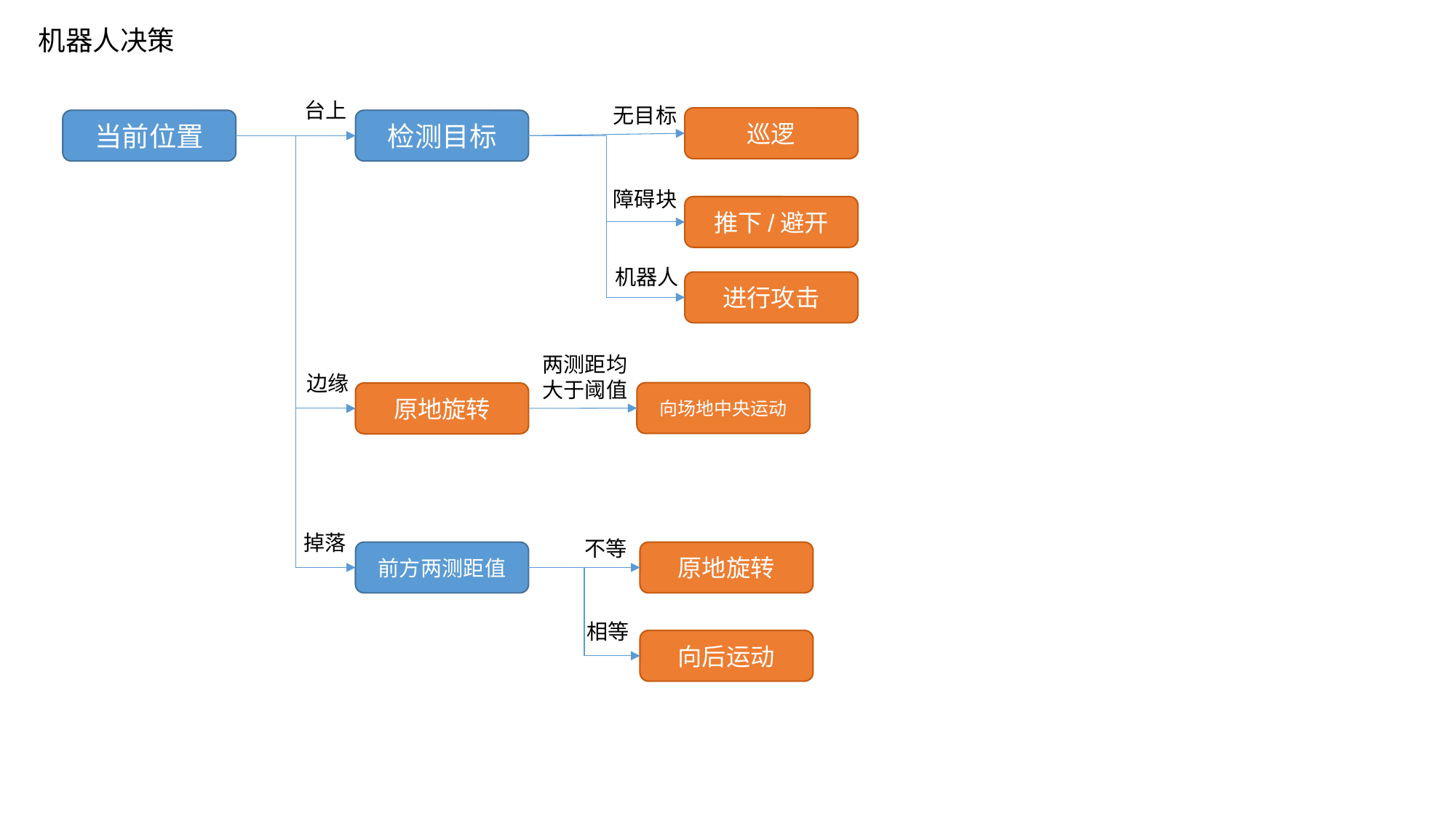

机器人决策
台上
无目标
巡逻
当前位置
检测目标
障碍块
推下/避开
机器人
进行攻击
两测距均大于阈值
边缘
向场地中央运动
原地旋转
掉落
不等
原地旋转
前方两测距值
相等
向后运动